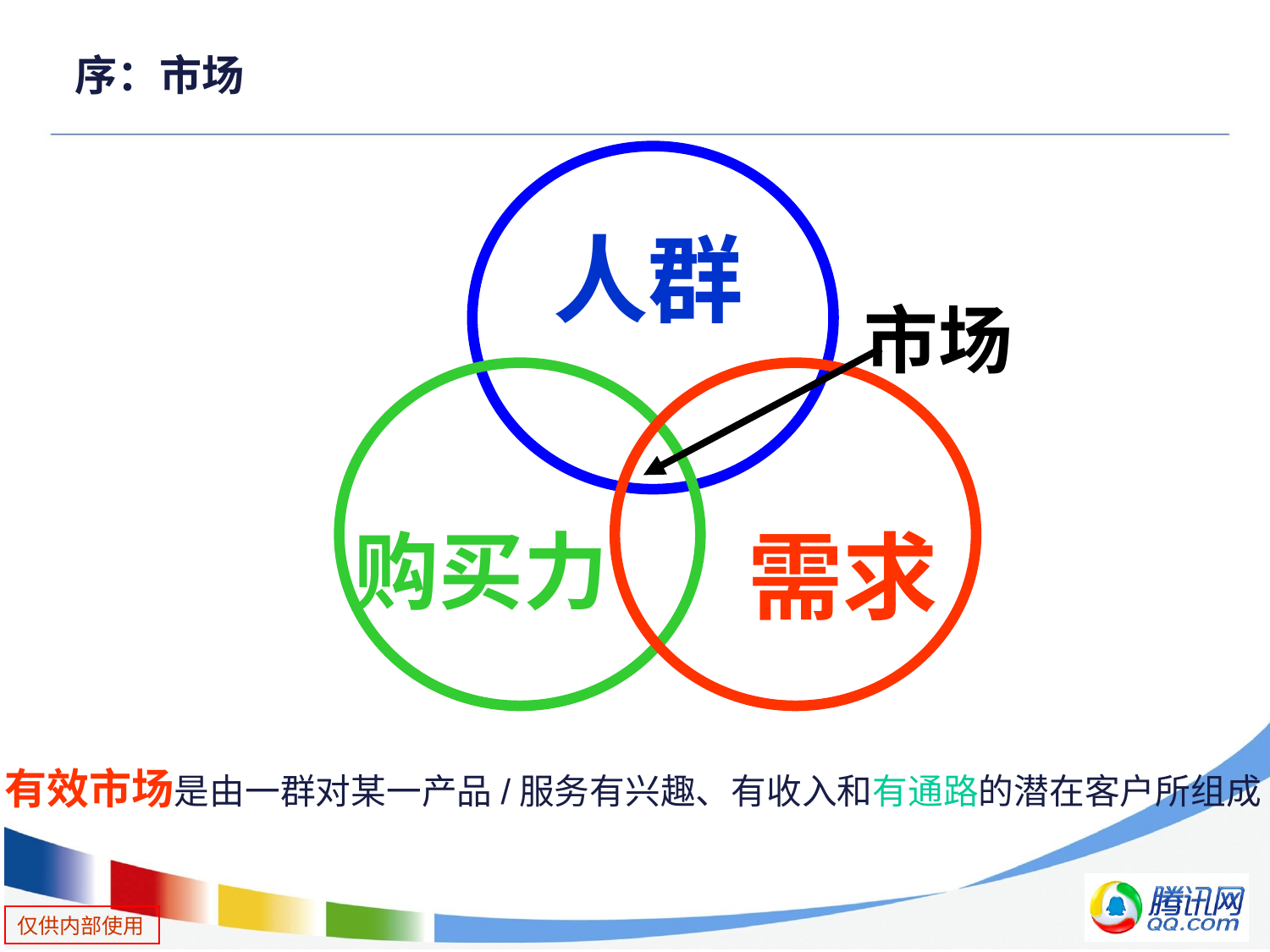

序：市场

人群
市场

购买力

需求
有效市场是由一群对某一产品/服务有兴趣、有收入和有通路的潜在客户所组成